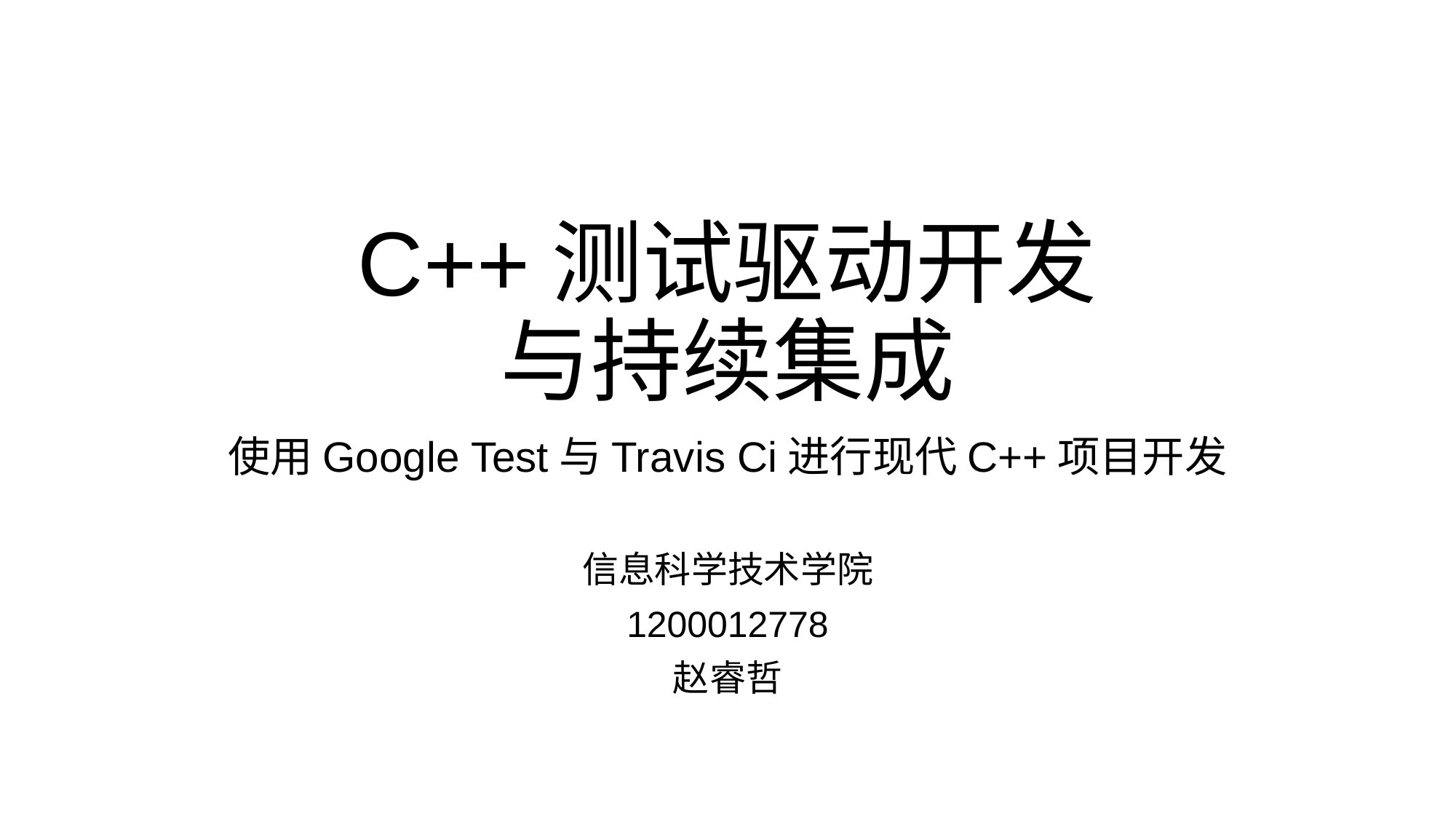

# C++测试驱动开发 与持续集成
使用Google Test与Travis Ci进行现代C++项目开发

信息科学技术学院
1200012778
赵睿哲